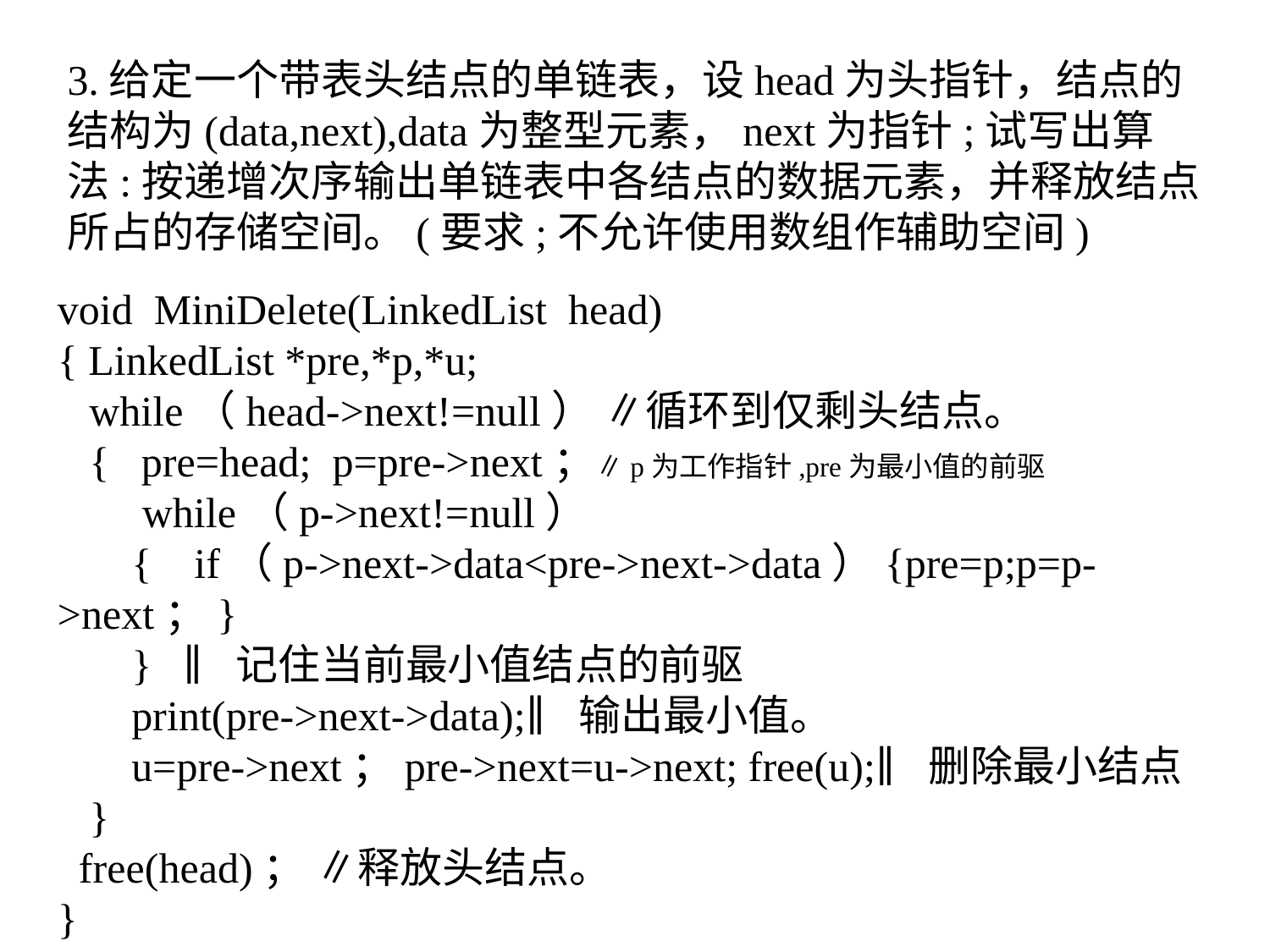

3.给定一个带表头结点的单链表，设head为头指针，结点的结构为(data,next),data为整型元素，next为指针;试写出算法:按递增次序输出单链表中各结点的数据元素，并释放结点所占的存储空间。(要求;不允许使用数组作辅助空间)
void  MiniDelete(LinkedList  head)
{ LinkedList *pre,*p,*u;
   while（head->next!=null） ∥循环到仅剩头结点。
   {   pre=head;  p=pre->next；∥p为工作指针,pre为最小值的前驱
        while（p->next!=null）
       {    if（p->next->data<pre->next->data）{pre=p;p=p->next；}
       }   ∥记住当前最小值结点的前驱
       print(pre->next->data);∥输出最小值。
       u=pre->next；pre->next=u->next; free(u);∥删除最小结点
   }
  free(head)； ∥释放头结点。
}